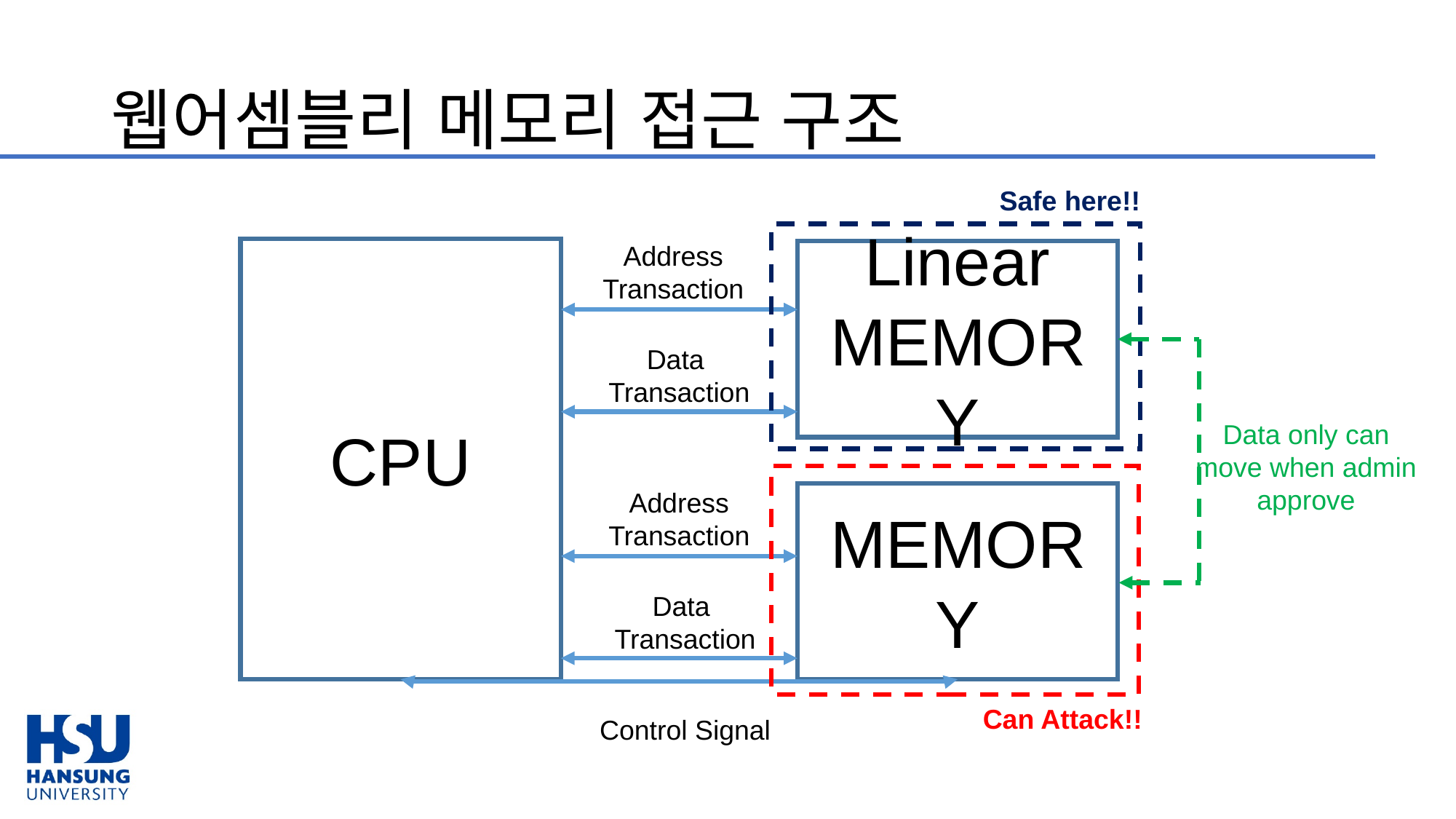

# 웹어셈블리 메모리 접근 구조
Safe here!!

Address Transaction
CPU
Linear
MEMORY
Data
Transaction
Data only can move when admin approve

Address Transaction
MEMORY
Data
Transaction
Can Attack!!
Control Signal